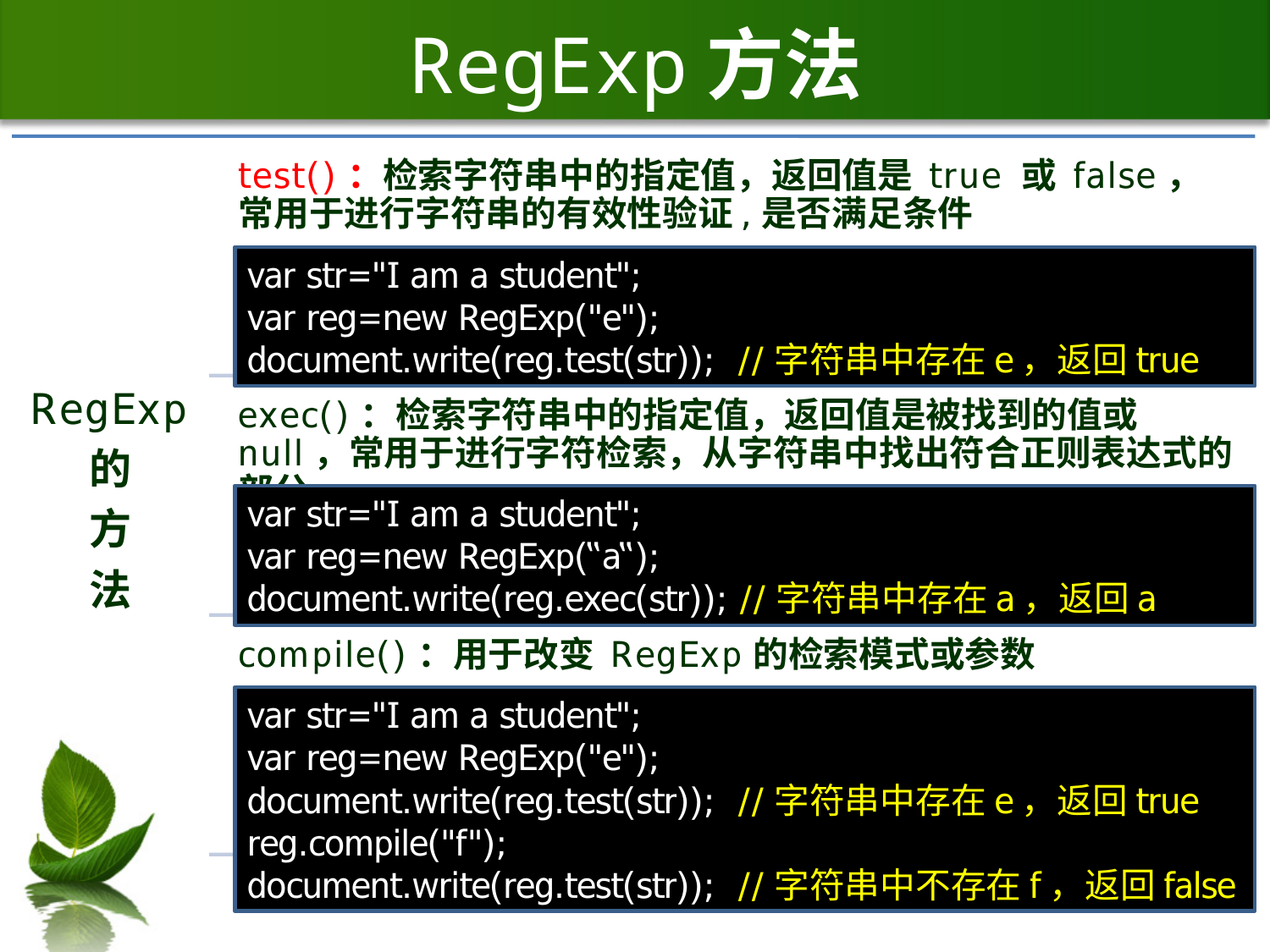

# RegExp方法
RegExp
的
方
法
test()：检索字符串中的指定值，返回值是 true 或 false，常用于进行字符串的有效性验证,是否满足条件
exec()：检索字符串中的指定值，返回值是被找到的值或null，常用于进行字符检索，从字符串中找出符合正则表达式的部分
compile()：用于改变 RegExp的检索模式或参数
var str="I am a student";
var reg=new RegExp("e");
document.write(reg.test(str));  //字符串中存在e，返回true
var str="I am a student";
var reg=new RegExp(“a“);
document.write(reg.exec(str)); //字符串中存在a，返回a
var str="I am a student";
var reg=new RegExp("e");
document.write(reg.test(str));  //字符串中存在e，返回true
reg.compile("f");
document.write(reg.test(str));  //字符串中不存在f，返回false